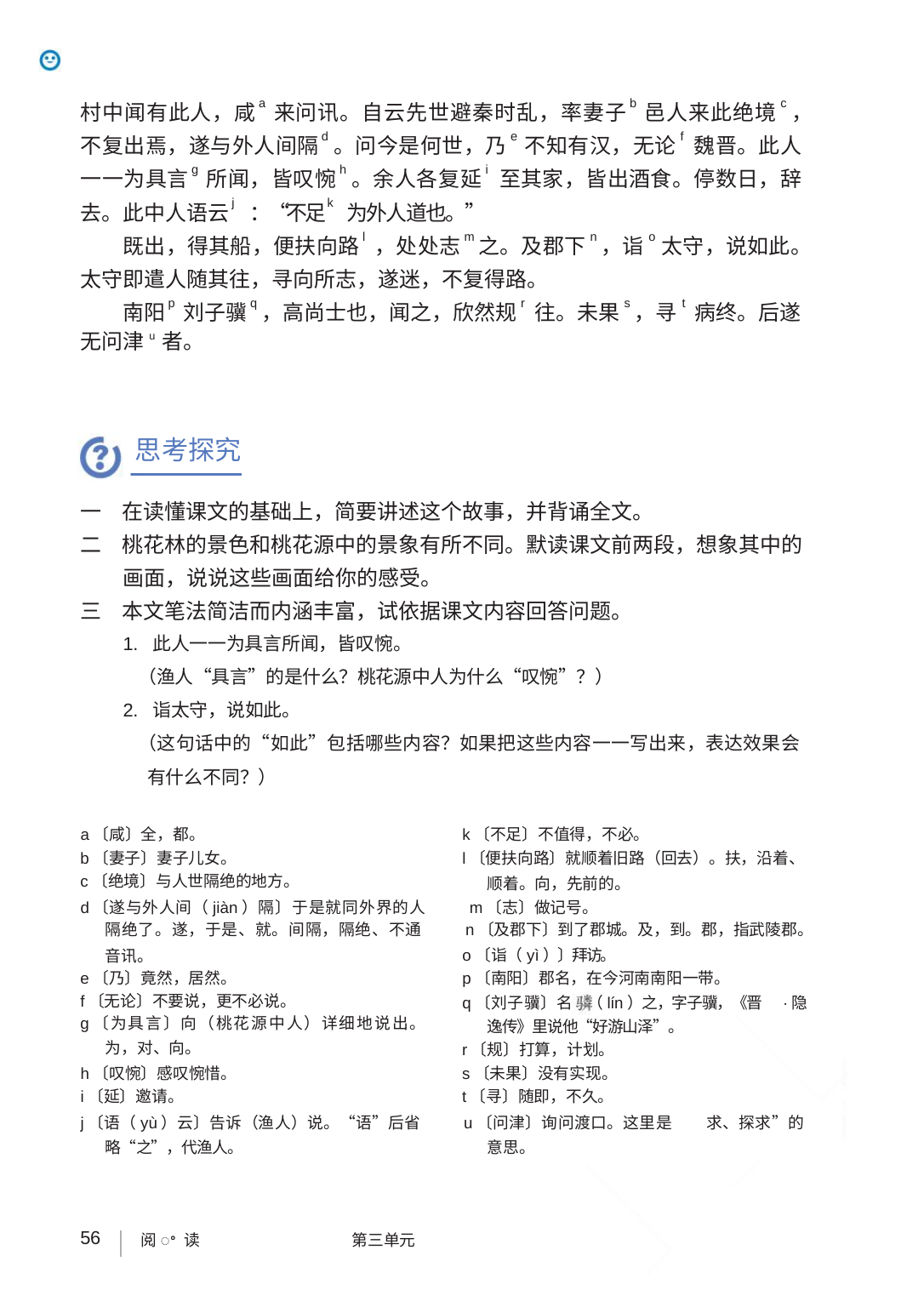

a
b
c
村中闻有此人，咸 来问讯。自云先世避秦时乱，率妻子 邑人来此绝境 ，
d
e
f
不复出焉，遂与外人间隔 。问今是何世，乃 不知有汉，无论 魏晋。此人
g
h
i
一一为具言 所闻，皆叹惋 。余人各复延 至其家，皆出酒食。停数日，辞
j
k
去。此中人语云 ：“不足 为外人道也。”
l
m
n
o
既出，得其船，便扶向路 ，处处志 之。及郡下 ，诣 太守，说如此。
太守即遣人随其往，寻向所志，遂迷，不复得路。
p
q
r
s
t
南阳 刘子骥 ，高尚士也，闻之，欣然规 往。未果 ，寻 病终。后遂
无问津u者。

思考探究

一 在读懂课文的基础上，简要讲述这个故事，并背诵全文。
二 桃花林的景色和桃花源中的景象有所不同。默读课文前两段，想象其中的
画面，说说这些画面给你的感受。
三 本文笔法简洁而内涵丰富，试依据课文内容回答问题。
1. 此人一一为具言所闻，皆叹惋。
（渔人“具言”的是什么？桃花源中人为什么“叹惋”？）
2. 诣太守，说如此。
（这句话中的“如此”包括哪些内容？如果把这些内容一一写出来，表达效果会
有什么不同？）

a〔咸〕全，都。
k〔不足〕不值得，不必。
b〔妻子〕妻子儿女。
c〔绝境〕与人世隔绝的地方。
l〔便扶向路〕就顺着旧路（回去）。扶，沿着、
顺着。向，先前的。
d〔遂与外人间（jiàn）隔〕于是就同外界的人 m〔志〕做记号。
隔绝了。遂，于是、就。间隔，隔绝、不通 n〔及郡下〕到了郡城。及，到。郡，指武陵郡。
o〔诣（yì）〕拜访。
音讯。
e〔乃〕竟然，居然。
f〔无论〕不要说，更不必说。
g〔为具言〕向（桃花源中人）详细地说出。
为，对、向。
p〔南阳〕郡名，在今河南南阳一带。
q〔刘子骥〕名 （lín）之，字子骥，《晋 ·隐
逸传》里说他“好游山泽”。
r〔规〕打算，计划。

h〔叹惋〕感叹惋惜。
i〔延〕邀请。
s〔未果〕没有实现。
t〔寻〕随即，不久。
j〔语（yù）云〕告诉（渔人）说。“语”后省 u〔问津〕询问渡口。这里是
求、探求”的
略“之”，代渔人。
意思。
56
第三单元
阅ꢀ 读